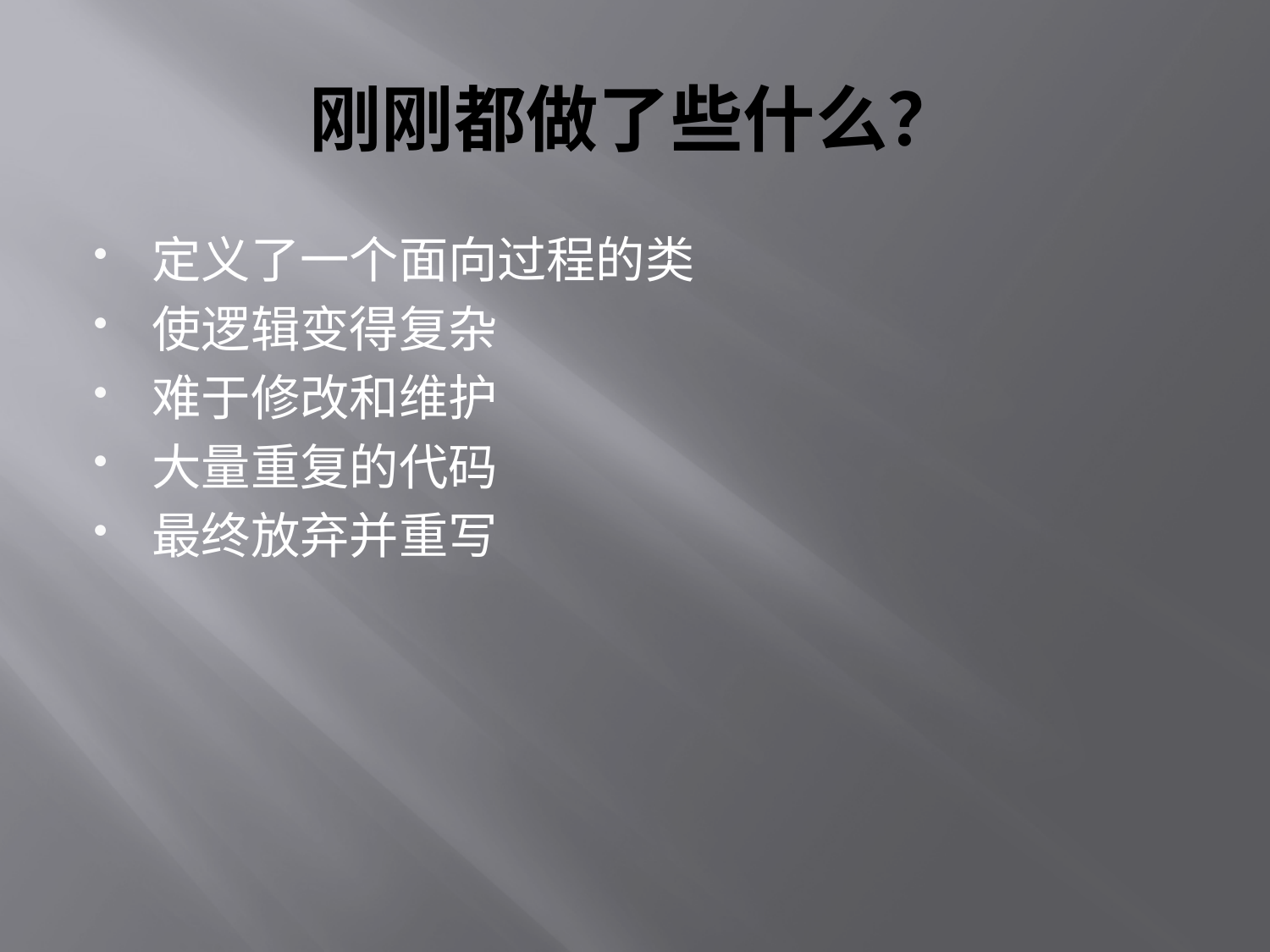

# 刚刚都做了些什么？
定义了一个面向过程的类
使逻辑变得复杂
难于修改和维护
大量重复的代码
最终放弃并重写